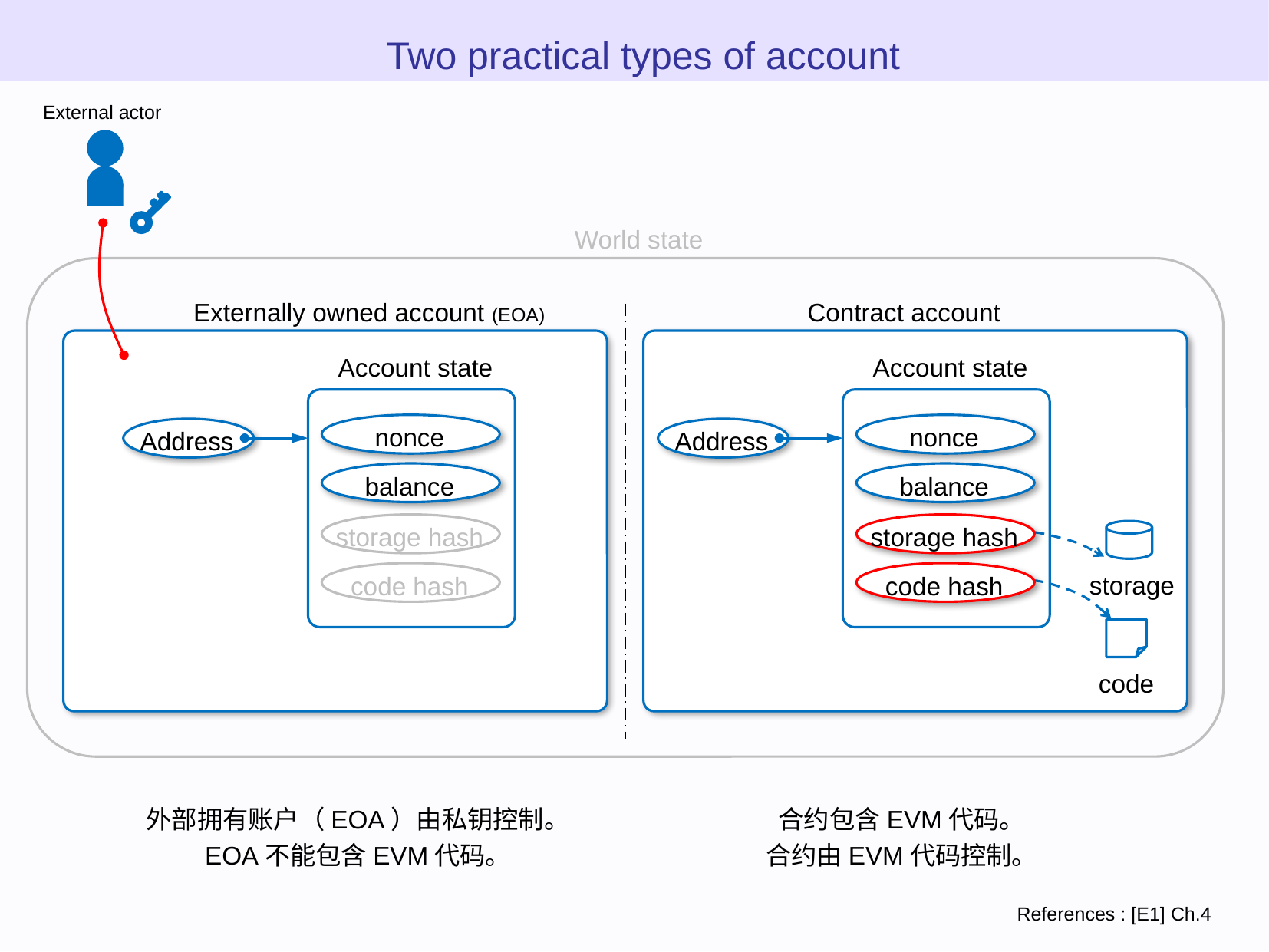

Two practical types of account
External actor

World state

Externally owned account (EOA)
Contract account

Account state
Account state

nonce
nonce

Address
Address
balance
balance

storage hash
storage hash

storage
code hash
code hash

code
外部拥有账户（EOA）由私钥控制。
EOA不能包含EVM代码。
合约包含EVM代码。
合约由EVM代码控制。
References : [E1] Ch.4